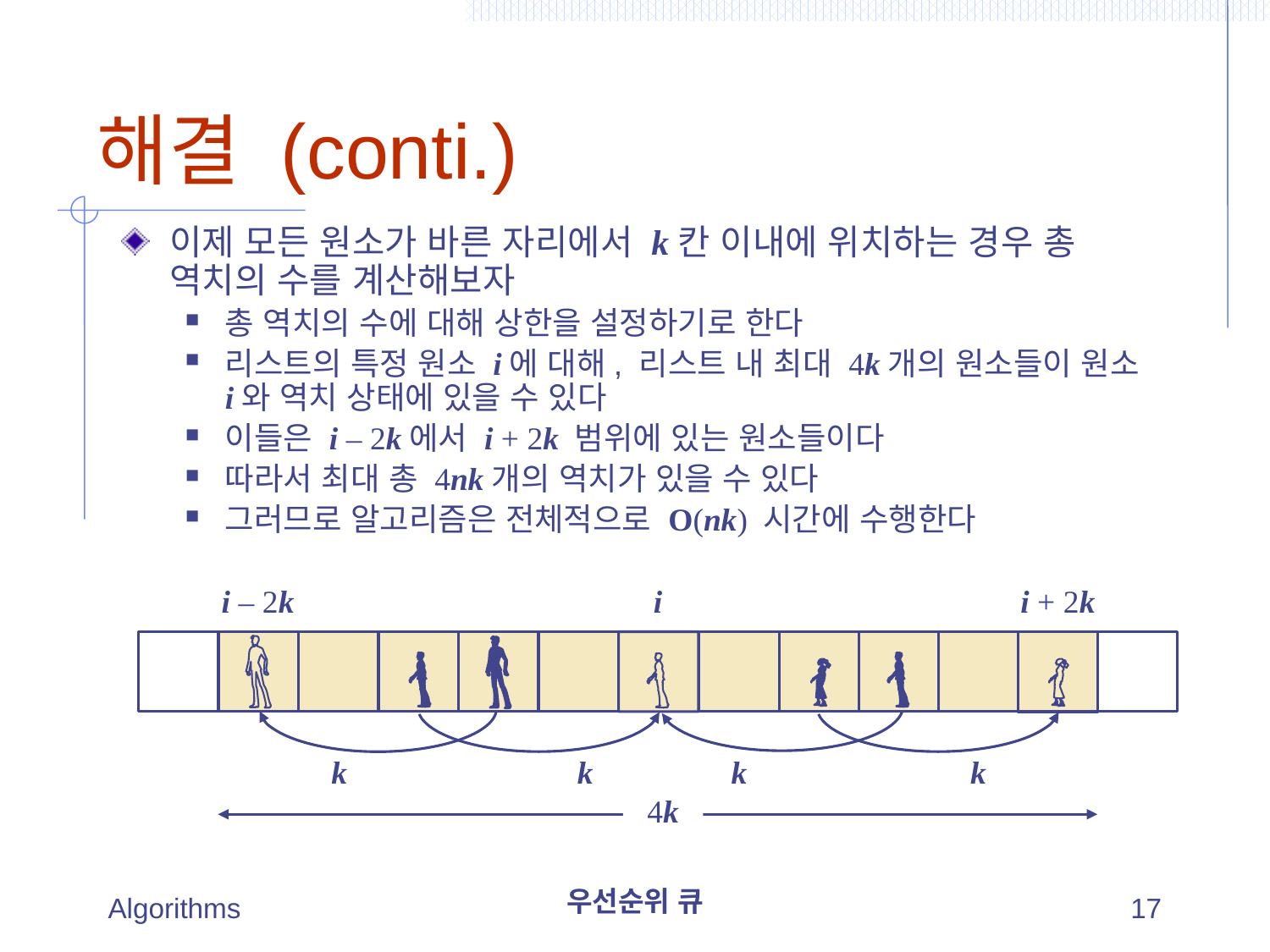

# 해결 (conti.)
이제 모든 원소가 바른 자리에서 k칸 이내에 위치하는 경우 총 역치의 수를 계산해보자
총 역치의 수에 대해 상한을 설정하기로 한다
리스트의 특정 원소 i에 대해, 리스트 내 최대 4k개의 원소들이 원소 i와 역치 상태에 있을 수 있다
이들은 i – 2k에서 i + 2k 범위에 있는 원소들이다
따라서 최대 총 4nk개의 역치가 있을 수 있다
그러므로 알고리즘은 전체적으로 O(nk) 시간에 수행한다
i
i – 2k
i + 2k

k
k
k
k
4k
Algorithms
우선순위 큐
17